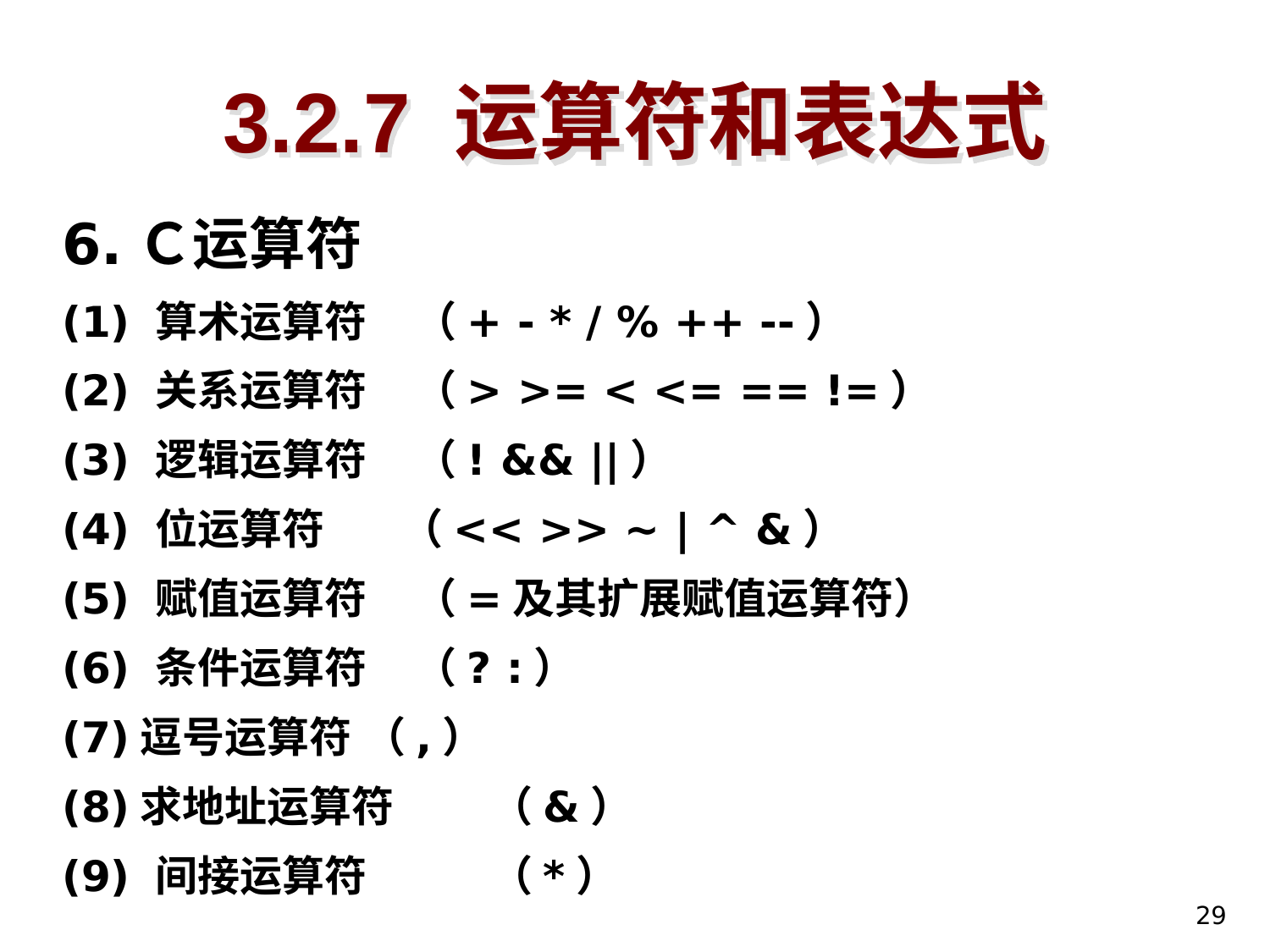

# 3.2.7 运算符和表达式
6.Ｃ运算符
(1) 算术运算符     （+ - * / % ++ --）
(2) 关系运算符     （> >= < <= == !=）
(3) 逻辑运算符     （! && ||）
(4) 位运算符        （<< >> ~ | ^ &）
(5) 赋值运算符     （=及其扩展赋值运算符）
(6) 条件运算符     （? :）
(7)逗号运算符	（,）
(8)求地址运算符	（&）
(9) 间接运算符	（*）
29